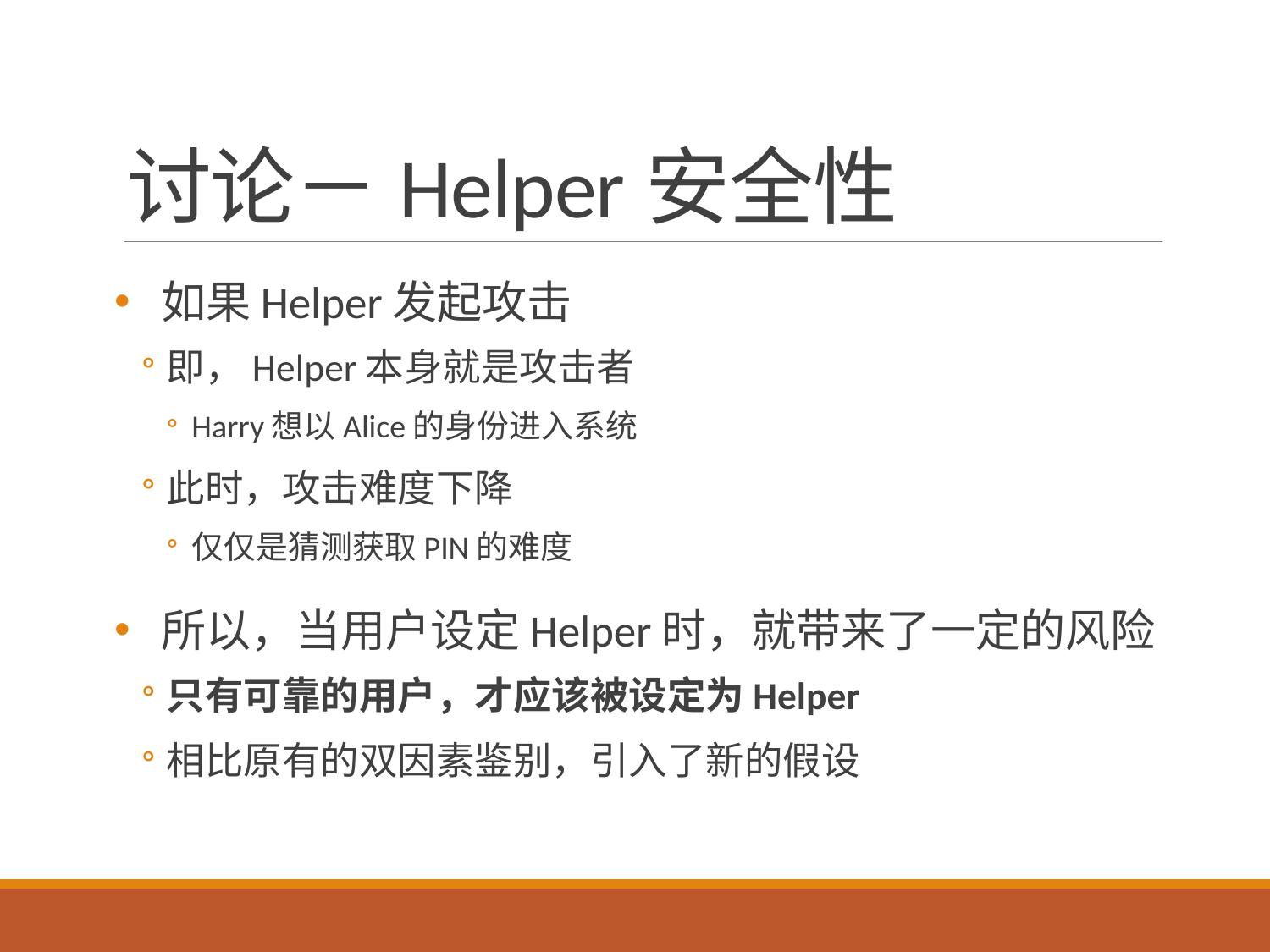

# 讨论－Helper安全性
如果Helper发起攻击
即，Helper本身就是攻击者
Harry想以Alice的身份进入系统
此时，攻击难度下降
仅仅是猜测获取PIN的难度
所以，当用户设定Helper时，就带来了一定的风险
只有可靠的用户，才应该被设定为Helper
相比原有的双因素鉴别，引入了新的假设